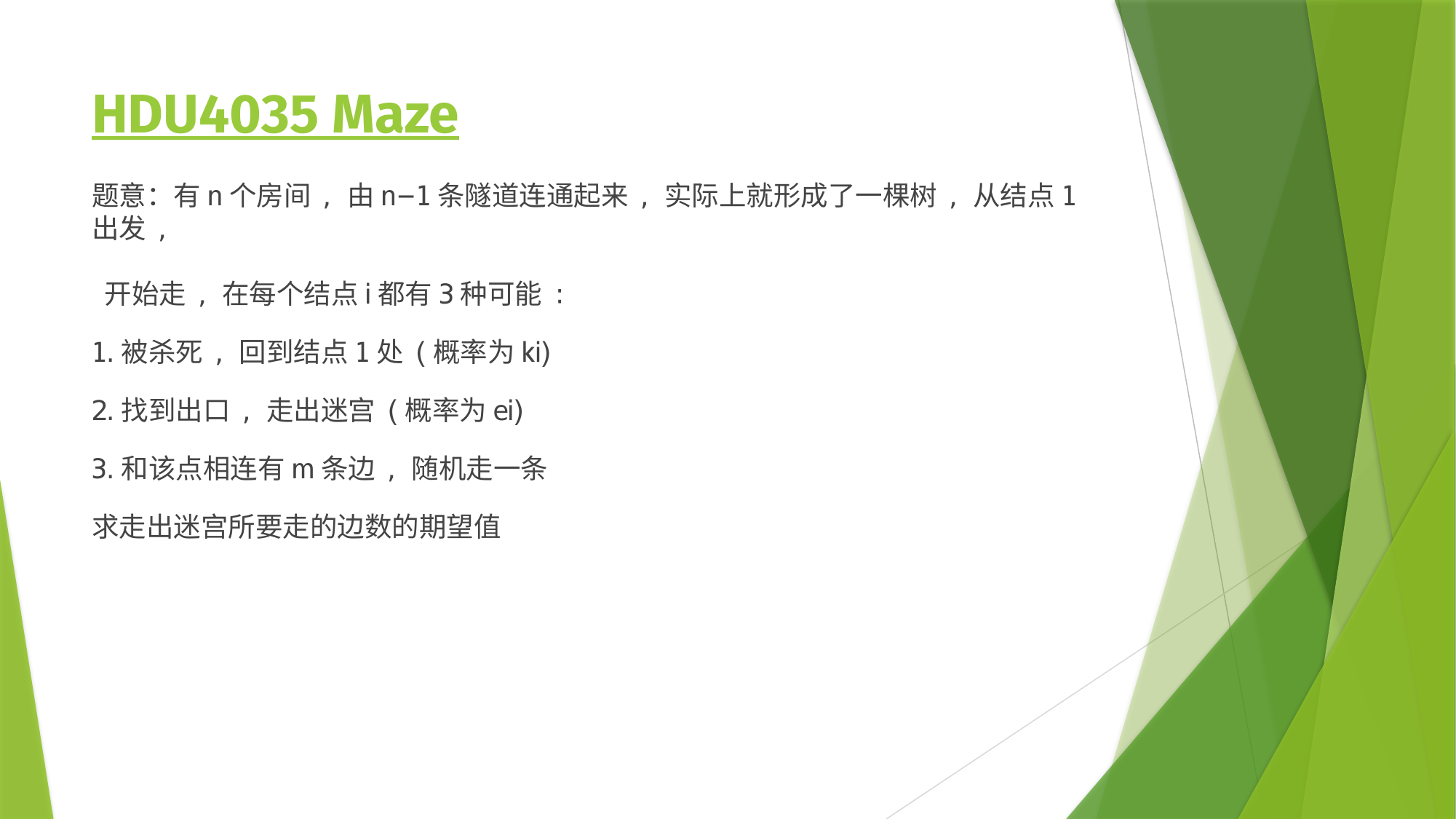

# HDU4035 Maze
题意：有n个房间 , 由n−1条隧道连通起来 , 实际上就形成了一棵树 , 从结点1出发 ,

 开始走 , 在每个结点i都有3种可能 :
1.被杀死 , 回到结点1处 (概率为ki)
2.找到出口 , 走出迷宫 (概率为ei)
3.和该点相连有m条边 , 随机走一条
求走出迷宫所要走的边数的期望值